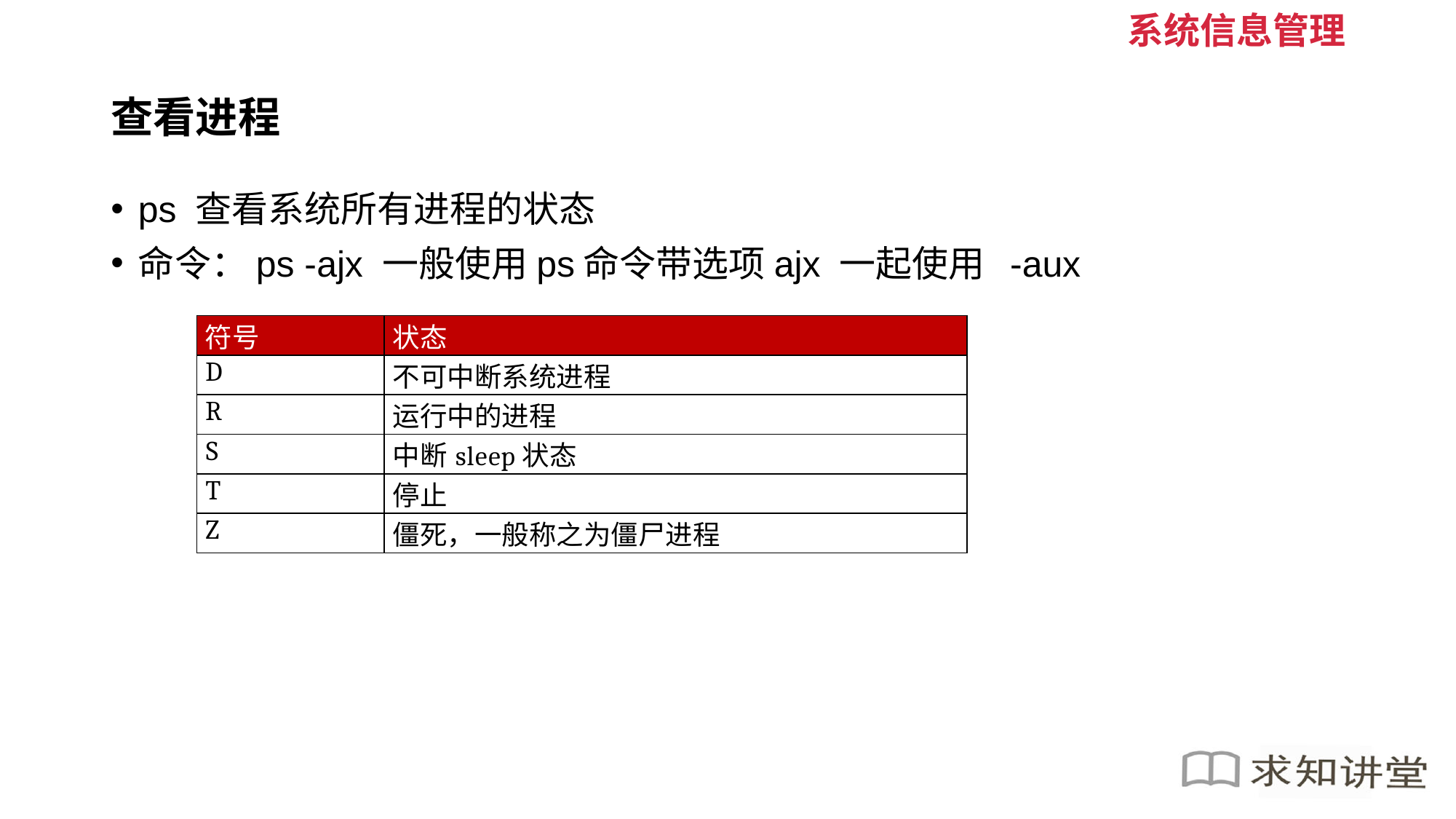

系统信息管理
# 查看进程
ps 查看系统所有进程的状态
命令：ps -ajx 一般使用ps命令带选项ajx 一起使用  -aux

| 符号 | 状态 |
| --- | --- |
| D | 不可中断系统进程 |
| R | 运行中的进程 |
| S | 中断sleep状态 |
| T | 停止 |
| Z | 僵死，一般称之为僵尸进程 |